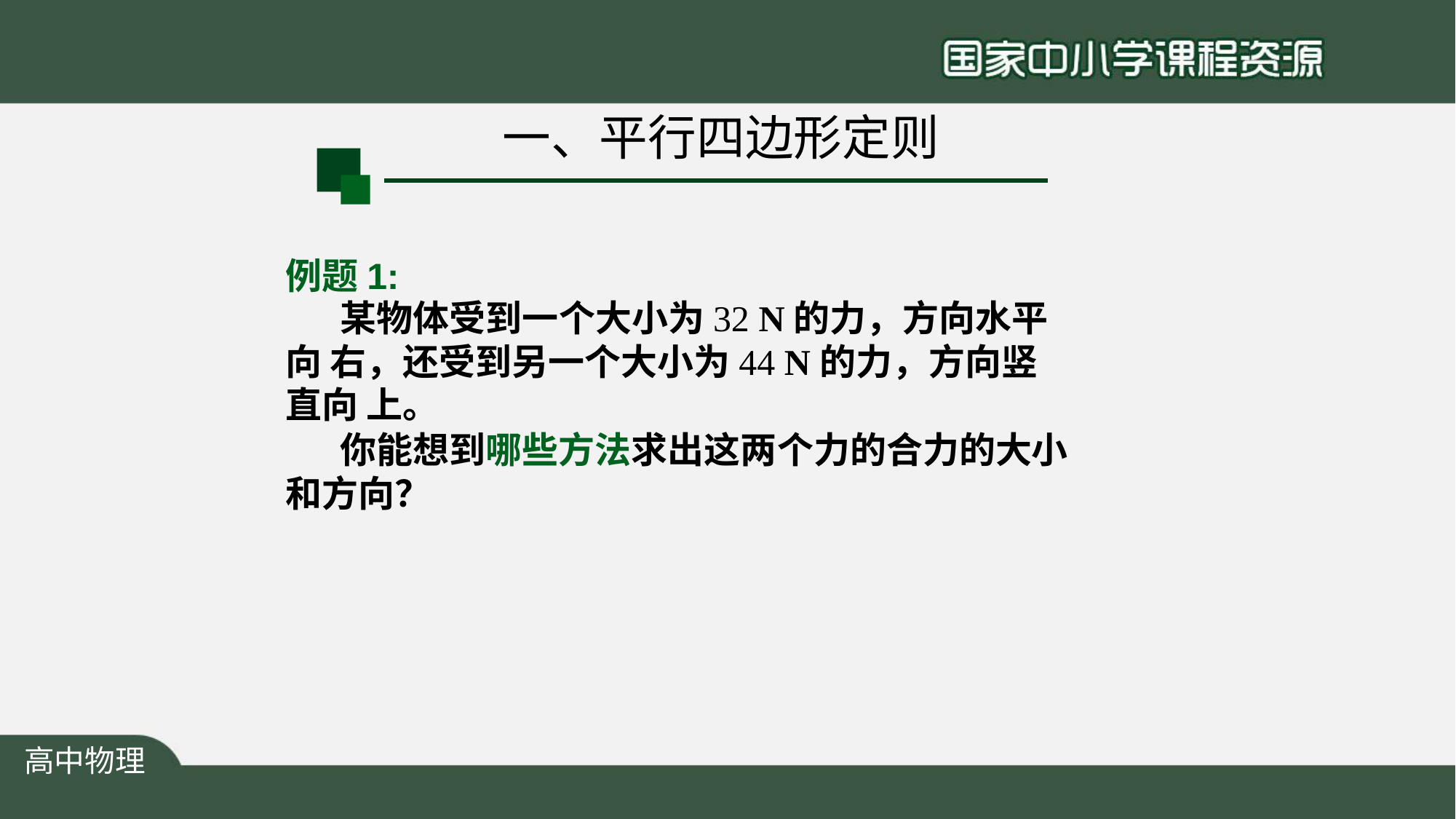

# 一、平行四边形定则

例题1:
某物体受到一个大小为32 N的力，方向水平向 右，还受到另一个大小为44 N的力，方向竖直向 上。
你能想到哪些方法求出这两个力的合力的大小 和方向？
高中物理